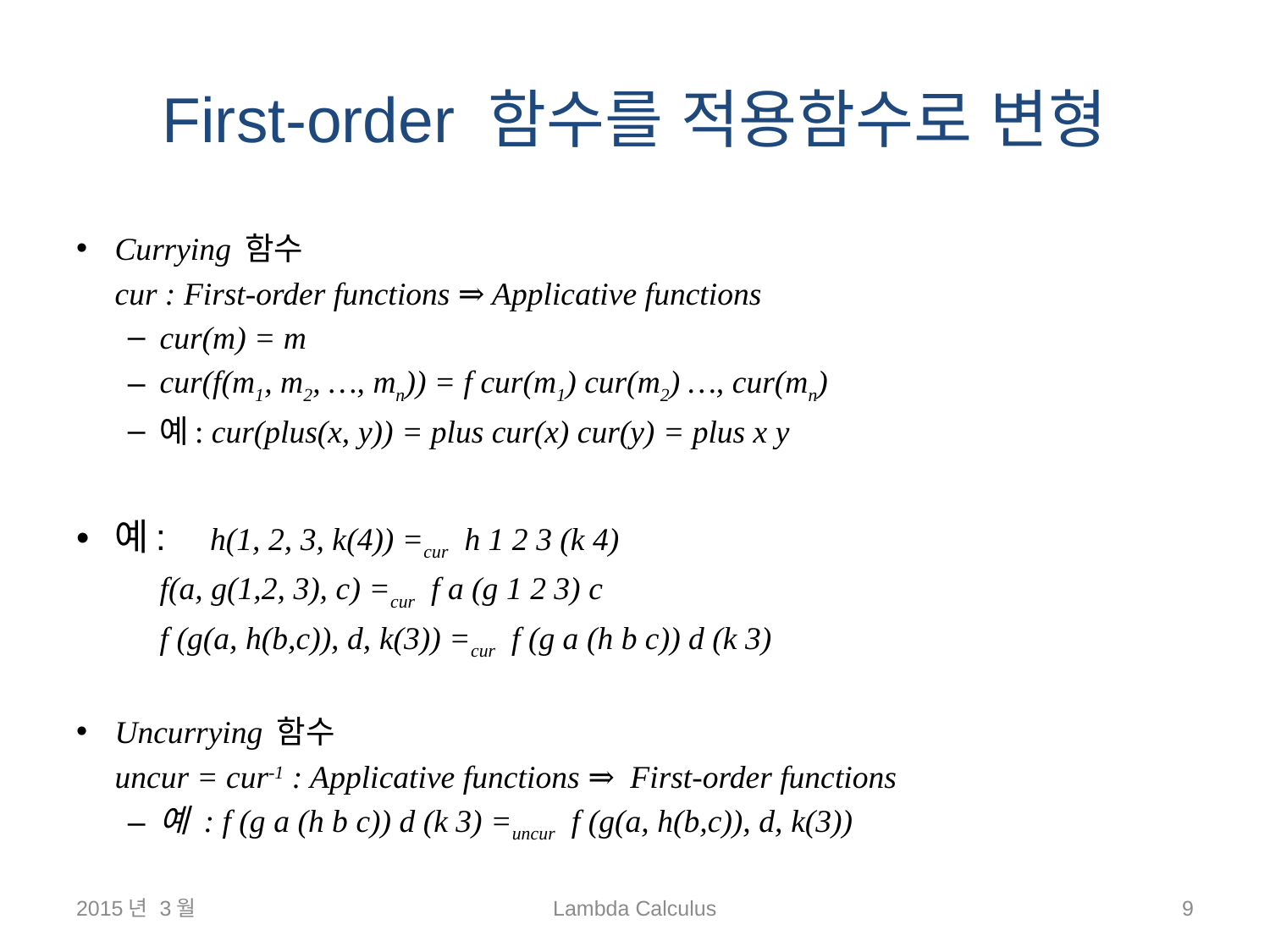

# First-order 함수를 적용함수로 변형
Currying 함수
	cur : First-order functions ⇒ Applicative functions
cur(m) = m
cur(f(m1, m2, …, mn)) = f cur(m1) cur(m2) …, cur(mn)
예: cur(plus(x, y)) = plus cur(x) cur(y) = plus x y

예:	h(1, 2, 3, k(4)) =cur  h 1 2 3 (k 4)
		f(a, g(1,2, 3), c) =cur  f a (g 1 2 3) c
		f (g(a, h(b,c)), d, k(3)) =cur  f (g a (h b c)) d (k 3)

Uncurrying 함수
	uncur = cur-1 : Applicative functions ⇒  First-order functions
예 : f (g a (h b c)) d (k 3) =uncur  f (g(a, h(b,c)), d, k(3))
2015년 3월
Lambda Calculus
9